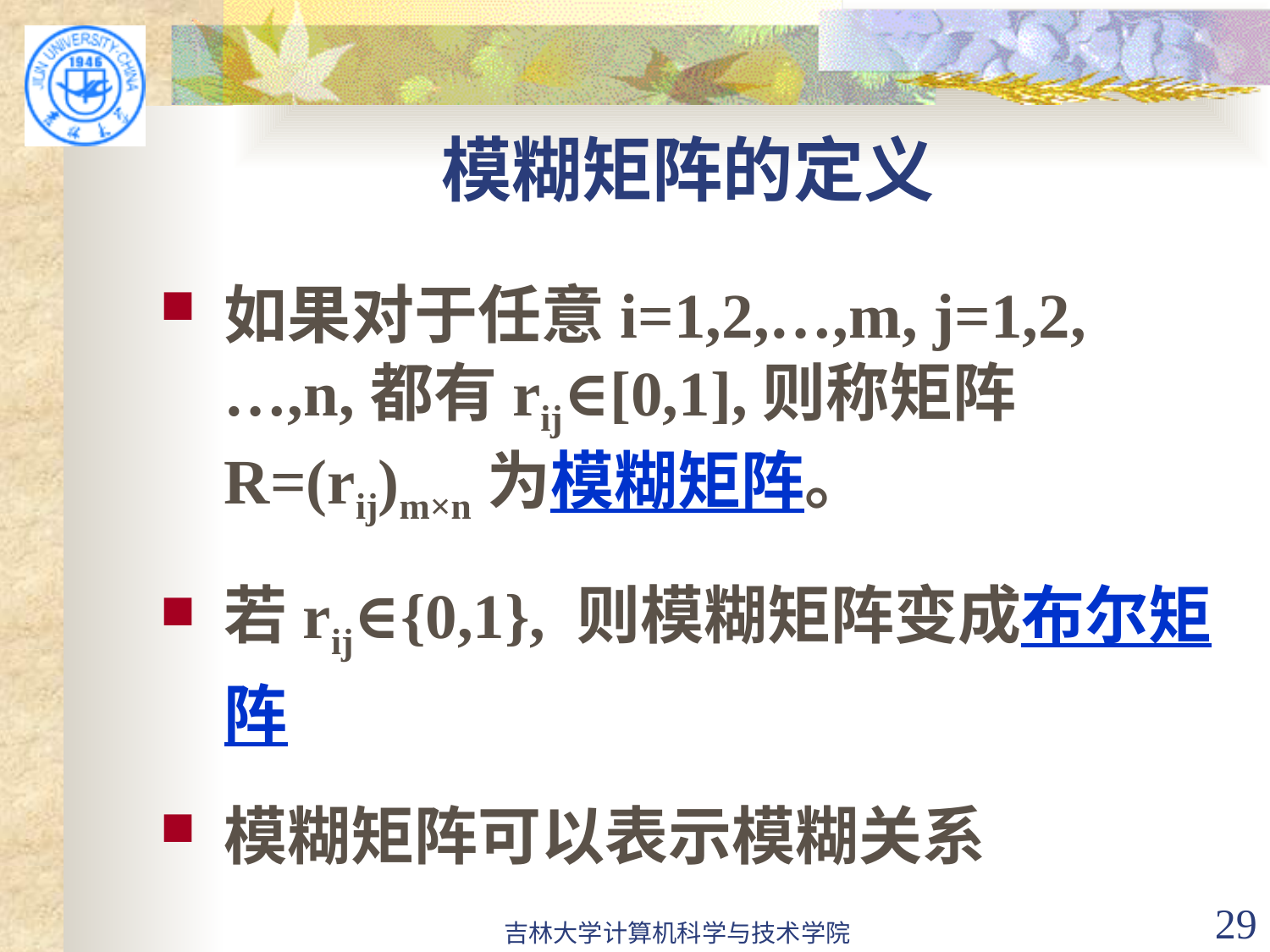

# 模糊矩阵的定义
如果对于任意i=1,2,…,m, j=1,2,…,n,都有rij∈[0,1],则称矩阵R=(rij)m×n为模糊矩阵。
若rij∈{0,1}, 则模糊矩阵变成布尔矩阵
模糊矩阵可以表示模糊关系
吉林大学计算机科学与技术学院
29